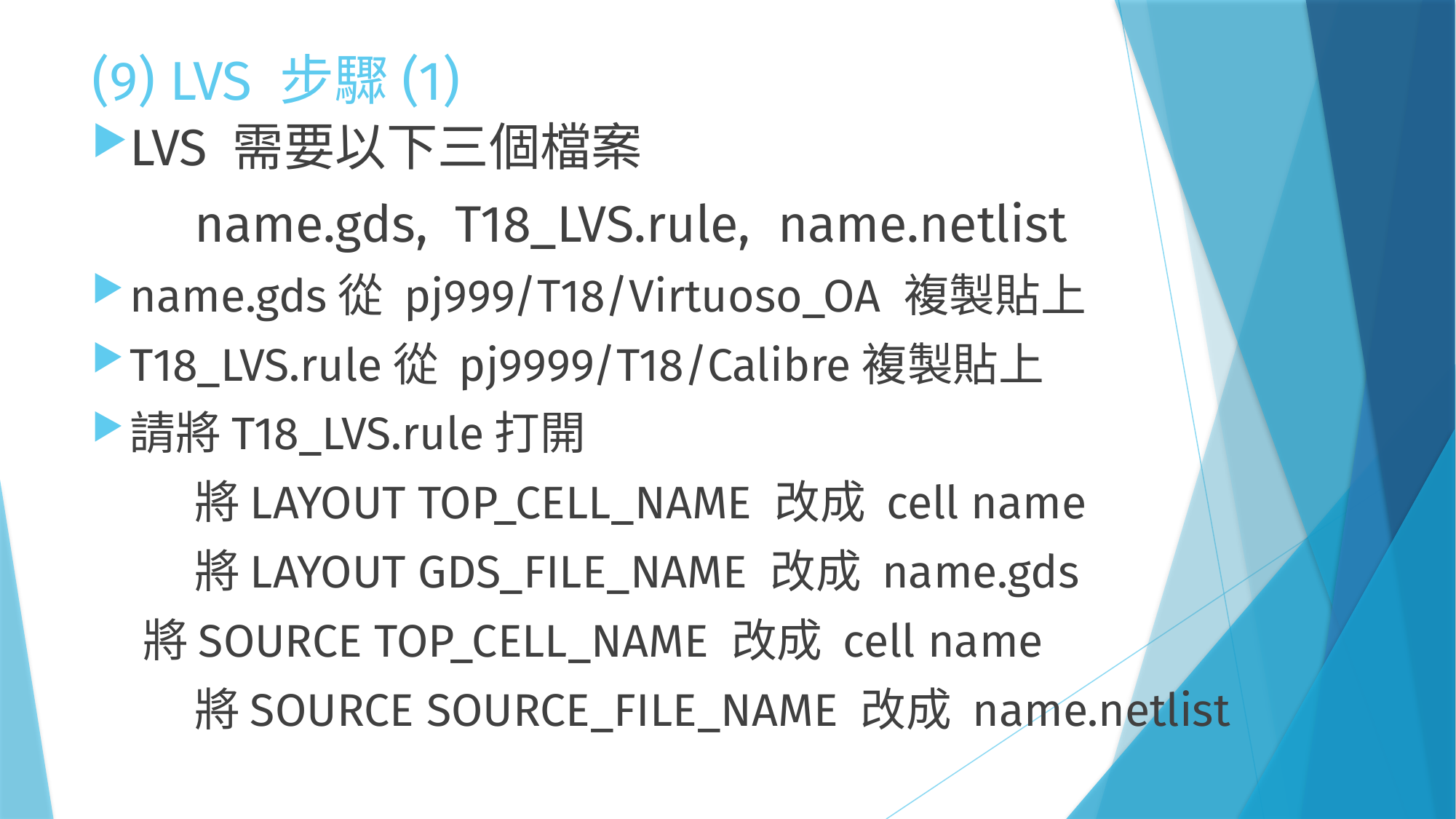

# (9) LVS 步驟(1)
LVS 需要以下三個檔案
	name.gds,  T18_LVS.rule,  name.netlist
name.gds從 pj999/T18/Virtuoso_OA 複製貼上
T18_LVS.rule從 pj9999/T18/Calibre複製貼上
請將T18_LVS.rule打開
	將LAYOUT TOP_CELL_NAME 改成 cell name
	將LAYOUT GDS_FILE_NAME 改成 name.gds
    將SOURCE TOP_CELL_NAME 改成 cell name
	將SOURCE SOURCE_FILE_NAME 改成 name.netlist